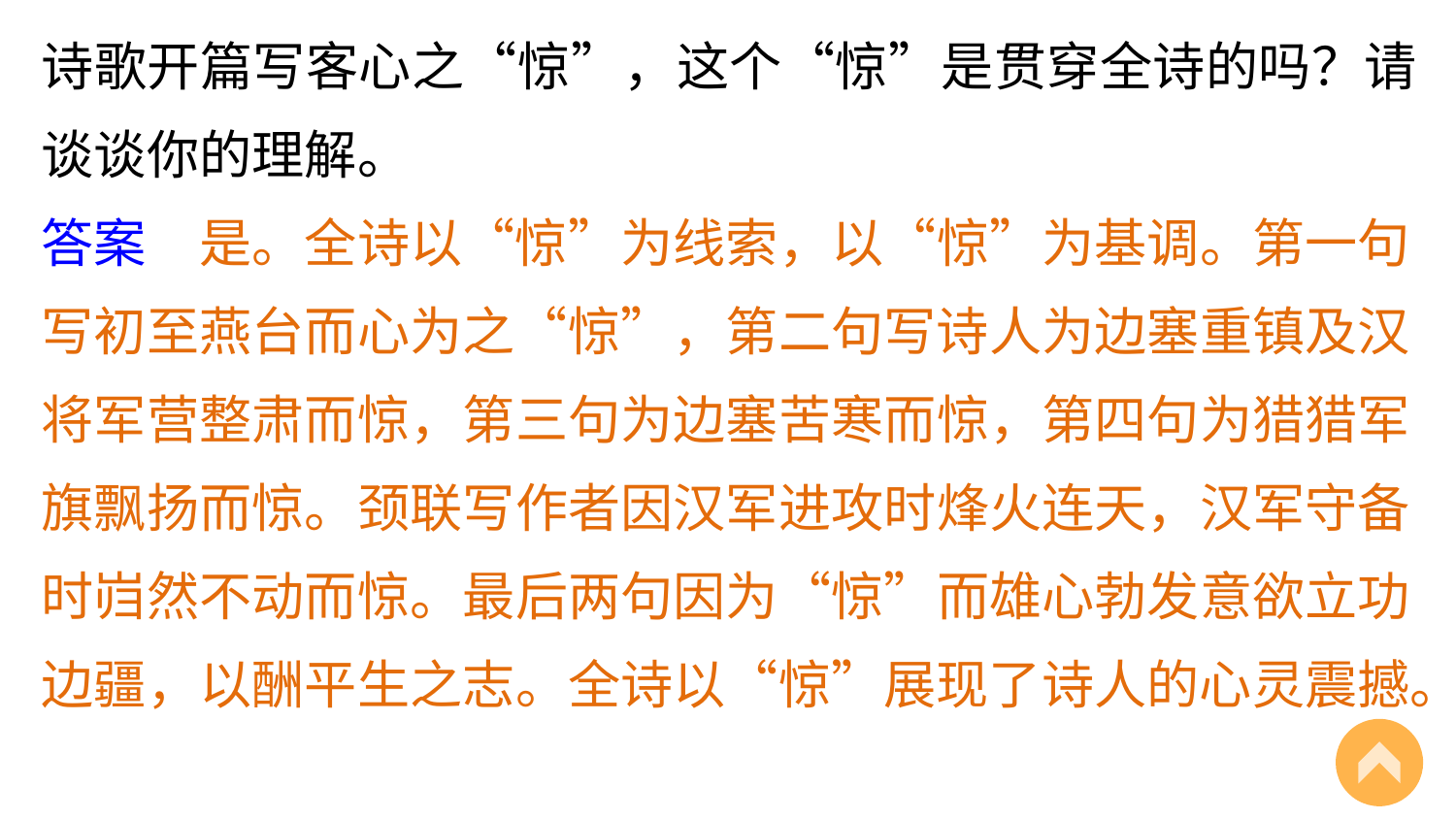

诗歌开篇写客心之“惊”，这个“惊”是贯穿全诗的吗？请谈谈你的理解。
答案　是。全诗以“惊”为线索，以“惊”为基调。第一句写初至燕台而心为之“惊”，第二句写诗人为边塞重镇及汉将军营整肃而惊，第三句为边塞苦寒而惊，第四句为猎猎军旗飘扬而惊。颈联写作者因汉军进攻时烽火连天，汉军守备时岿然不动而惊。最后两句因为“惊”而雄心勃发意欲立功边疆，以酬平生之志。全诗以“惊”展现了诗人的心灵震撼。